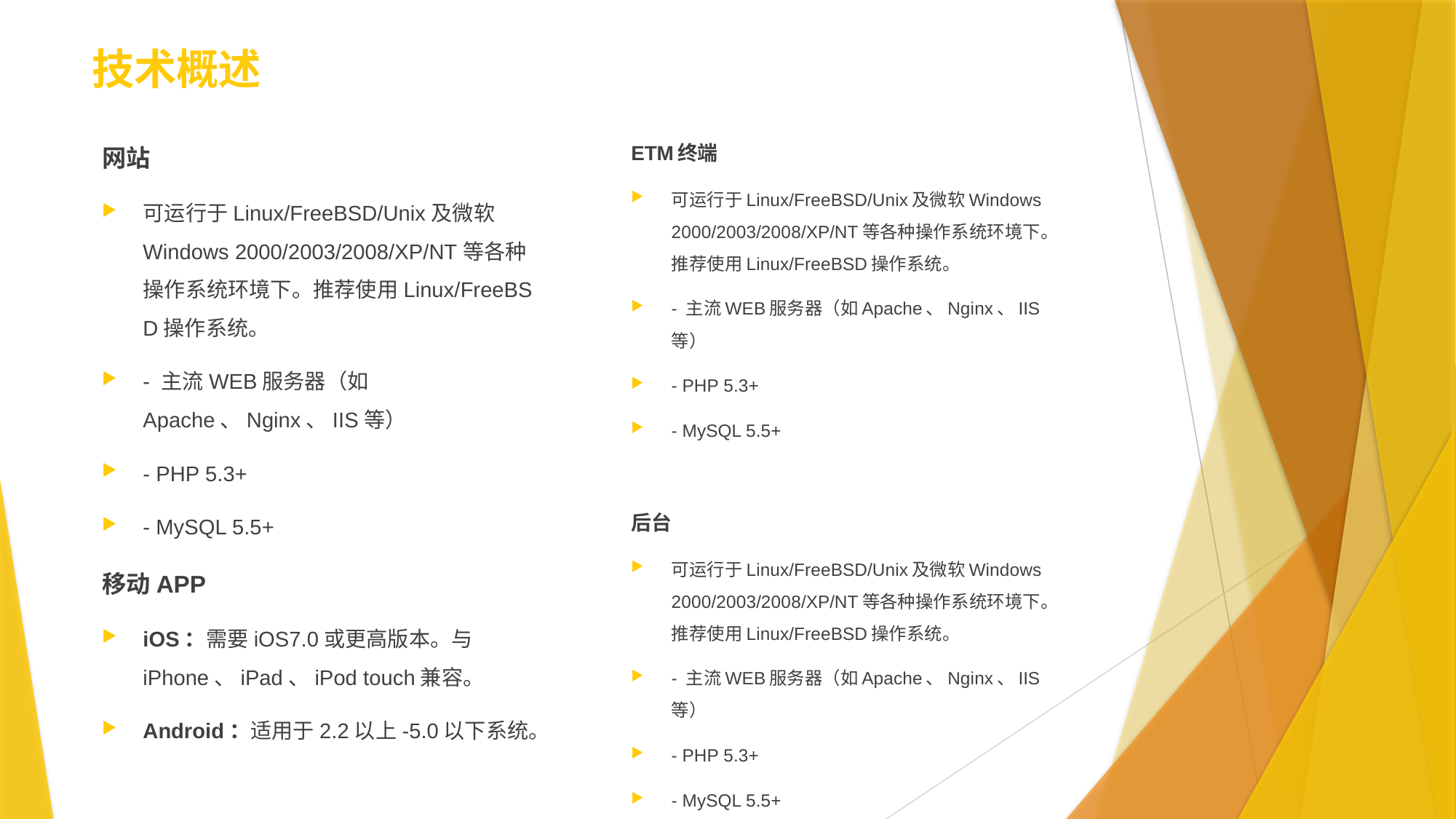

# 技术概述
网站
可运行于Linux/FreeBSD/Unix及微软Windows 2000/2003/2008/XP/NT等各种操作系统环境下。推荐使用Linux/FreeBSD操作系统。
- 主流WEB服务器（如Apache、Nginx、IIS等）
- PHP 5.3+
- MySQL 5.5+
移动APP
iOS：需要iOS7.0或更高版本。与iPhone、iPad、iPod touch兼容。
Android：适用于2.2以上-5.0以下系统。

ETM终端
可运行于Linux/FreeBSD/Unix及微软Windows 2000/2003/2008/XP/NT等各种操作系统环境下。推荐使用Linux/FreeBSD操作系统。
- 主流WEB服务器（如Apache、Nginx、IIS等）
- PHP 5.3+
- MySQL 5.5+

后台
可运行于Linux/FreeBSD/Unix及微软Windows 2000/2003/2008/XP/NT等各种操作系统环境下。推荐使用Linux/FreeBSD操作系统。
- 主流WEB服务器（如Apache、Nginx、IIS等）
- PHP 5.3+
- MySQL 5.5+